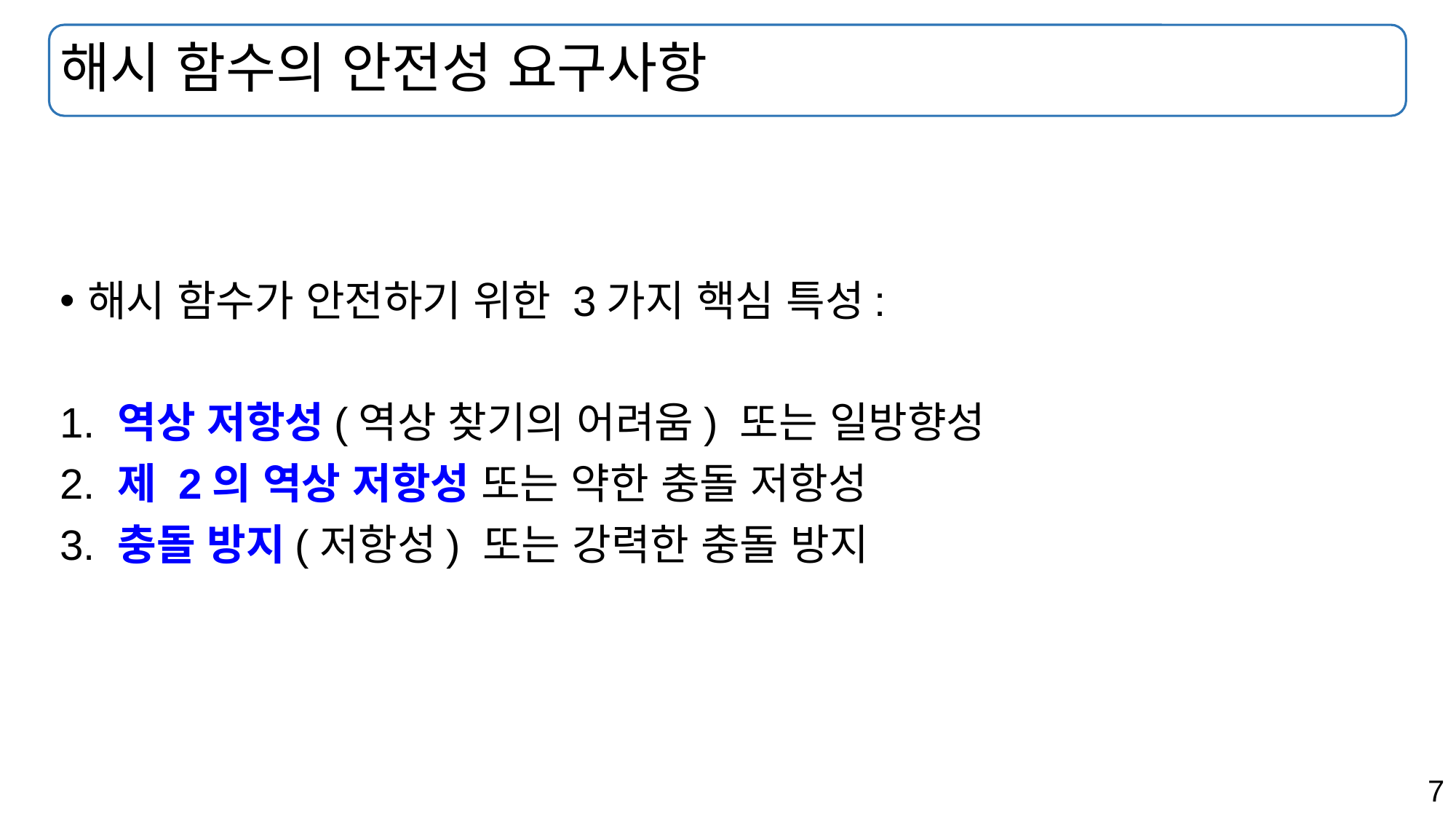

# 해시 함수의 안전성 요구사항

해시 함수가 안전하기 위한 3가지 핵심 특성:

1. 역상 저항성(역상 찾기의 어려움) 또는 일방향성
2. 제 2의 역상 저항성 또는 약한 충돌 저항성
3. 충돌 방지(저항성) 또는 강력한 충돌 방지